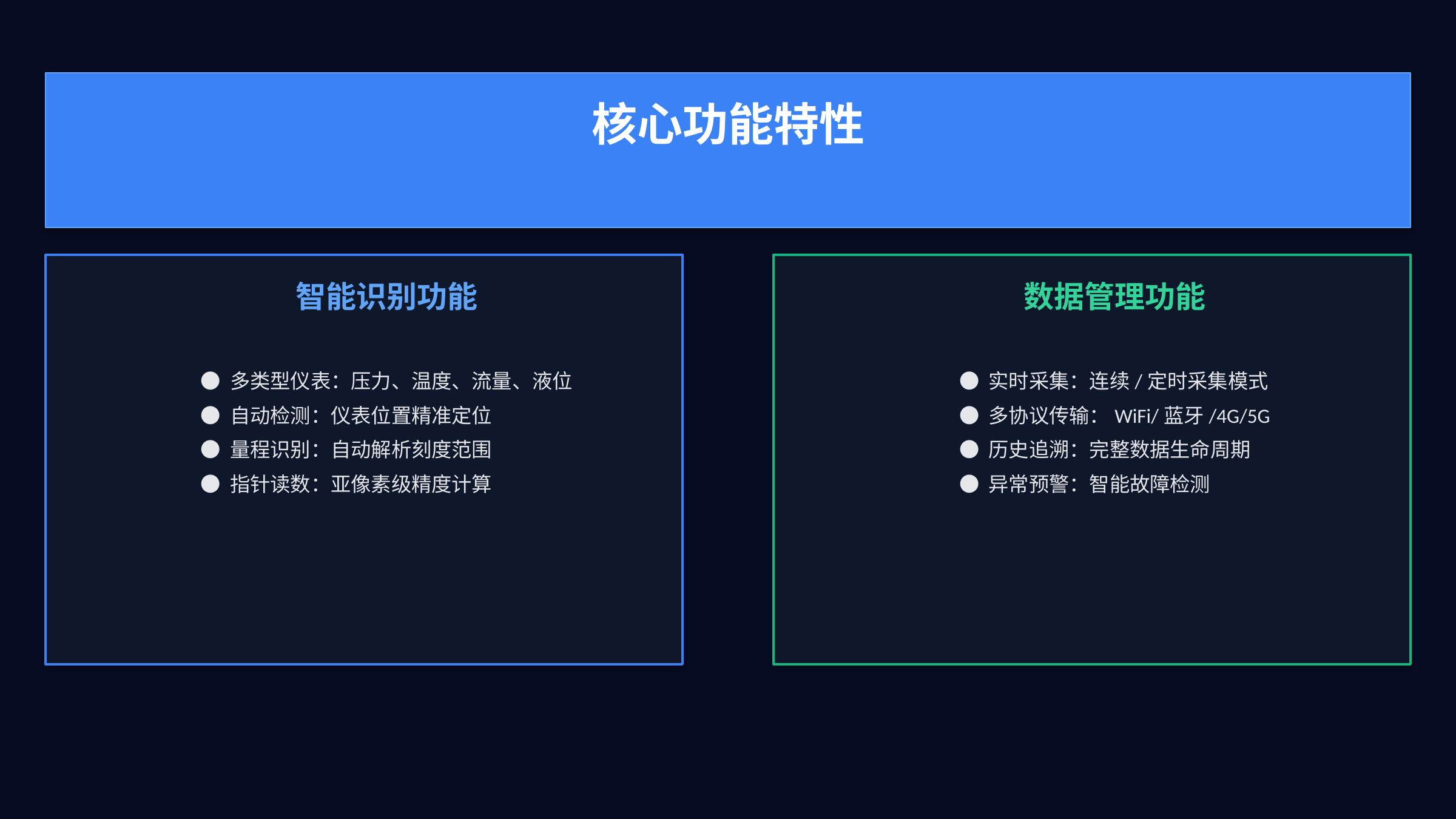

核心功能特性

智能识别功能
数据管理功能
● 多类型仪表：压力、温度、流量、液位
● 自动检测：仪表位置精准定位
● 量程识别：自动解析刻度范围
● 指针读数：亚像素级精度计算
● 实时采集：连续/定时采集模式
● 多协议传输：WiFi/蓝牙/4G/5G
● 历史追溯：完整数据生命周期
● 异常预警：智能故障检测